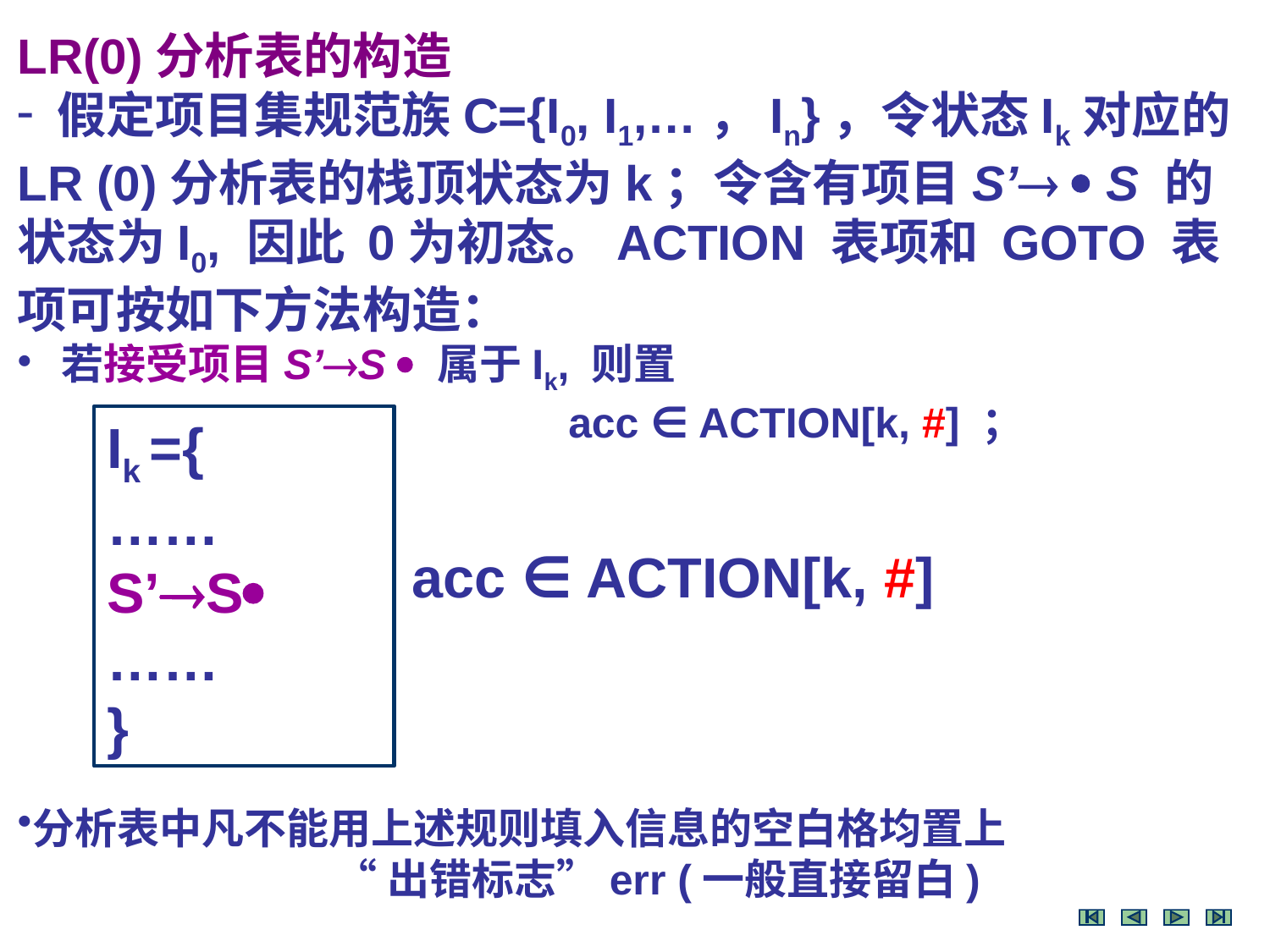

LR(0)分析表的构造
 假定项目集规范族C={I0, I1,…，In}，令状态Ik对应的 LR (0)分析表的栈顶状态为k；令含有项目S’→ • S 的状态为I0, 因此 0为初态。ACTION 表项和 GOTO 表项可按如下方法构造：
  若接受项目S’→S • 属于Ik, 则置
		acc ∈ ACTION[k, #] ；

分析表中凡不能用上述规则填入信息的空白格均置上
		“出错标志”err (一般直接留白)
Ik ={
……
S’→S•
……
}
acc ∈ ACTION[k, #]